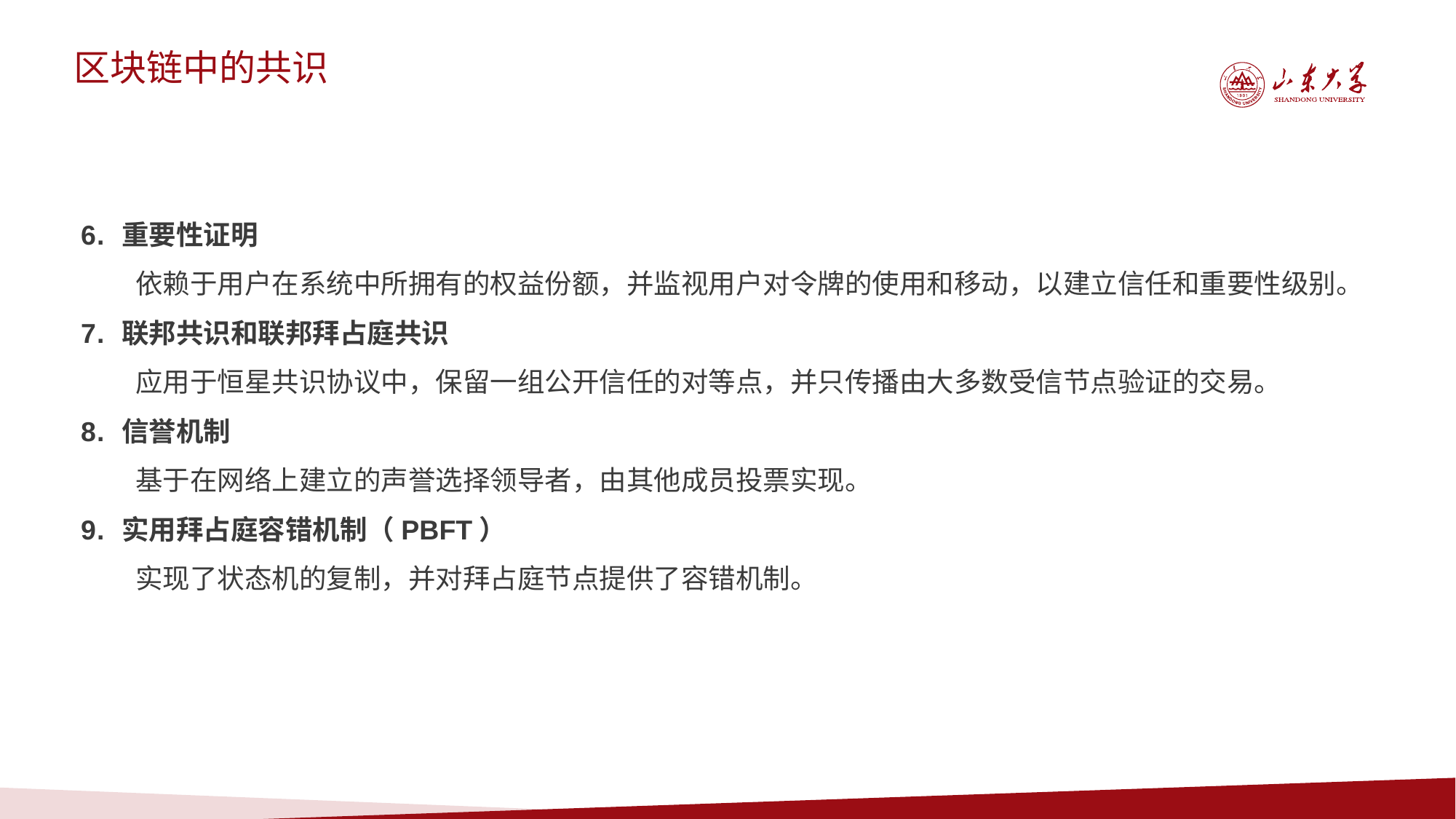

区块链中的共识
重要性证明
依赖于用户在系统中所拥有的权益份额，并监视用户对令牌的使用和移动，以建立信任和重要性级别。
联邦共识和联邦拜占庭共识
应用于恒星共识协议中，保留一组公开信任的对等点，并只传播由大多数受信节点验证的交易。
信誉机制
基于在网络上建立的声誉选择领导者，由其他成员投票实现。
实用拜占庭容错机制（PBFT）
实现了状态机的复制，并对拜占庭节点提供了容错机制。